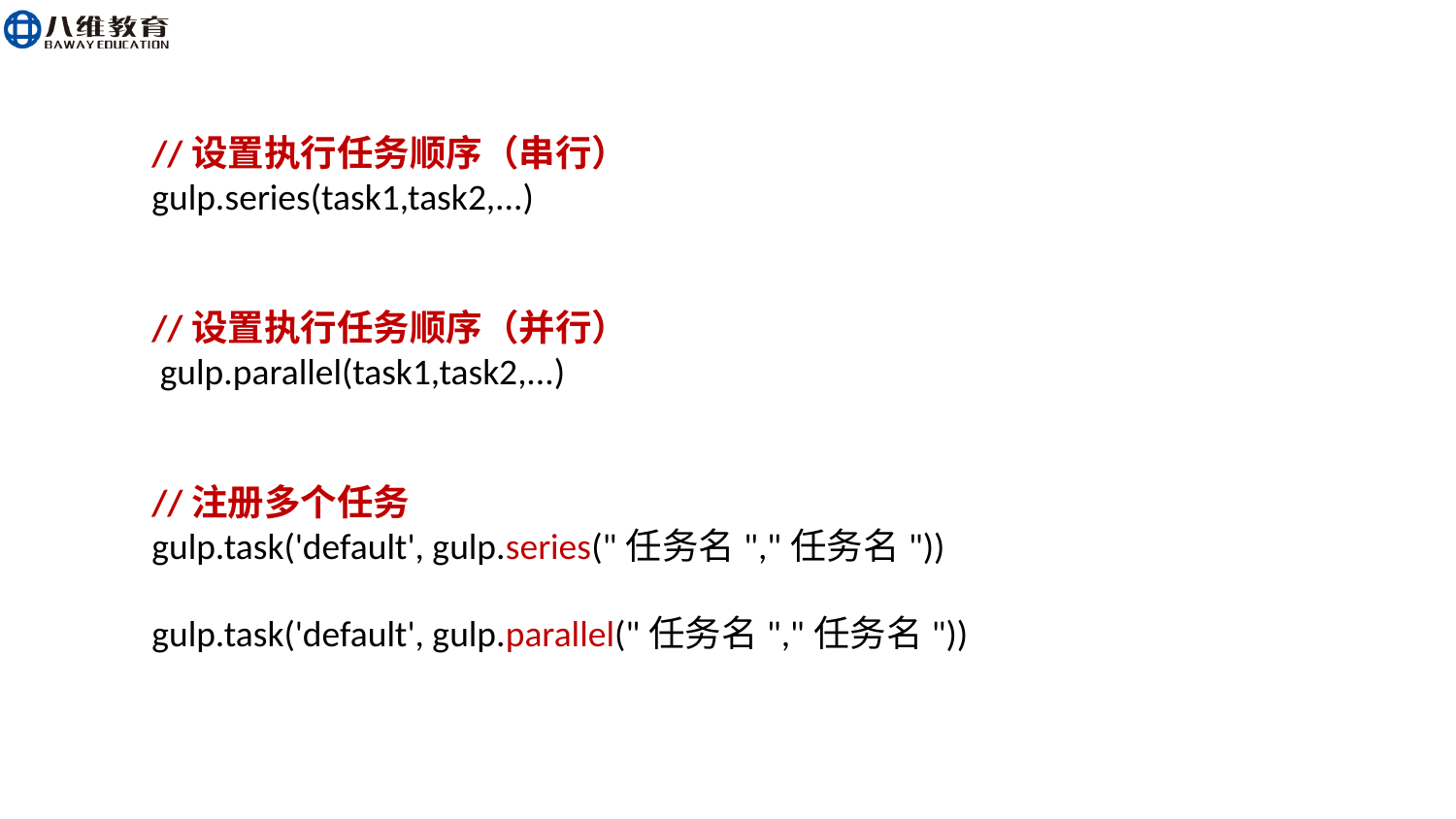

//设置执行任务顺序（串行）
gulp.series(task1,task2,...)

//设置执行任务顺序（并行）
 gulp.parallel(task1,task2,...)

//注册多个任务
gulp.task('default', gulp.series("任务名","任务名"))

gulp.task('default', gulp.parallel("任务名","任务名"))